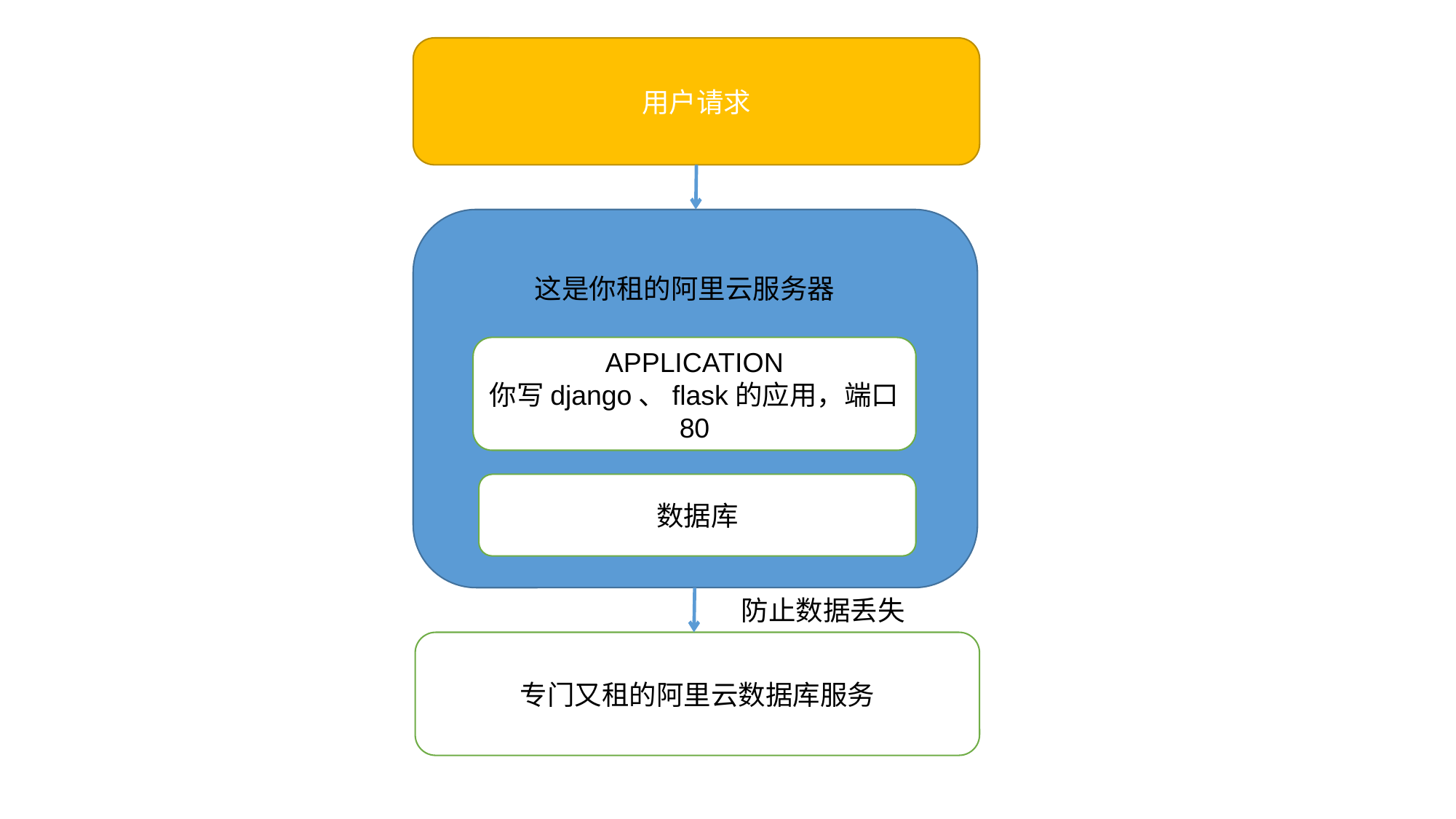

用户请求

这是你租的阿里云服务器
APPLICATION
你写django、flask的应用，端口80
数据库
防止数据丢失
专门又租的阿里云数据库服务